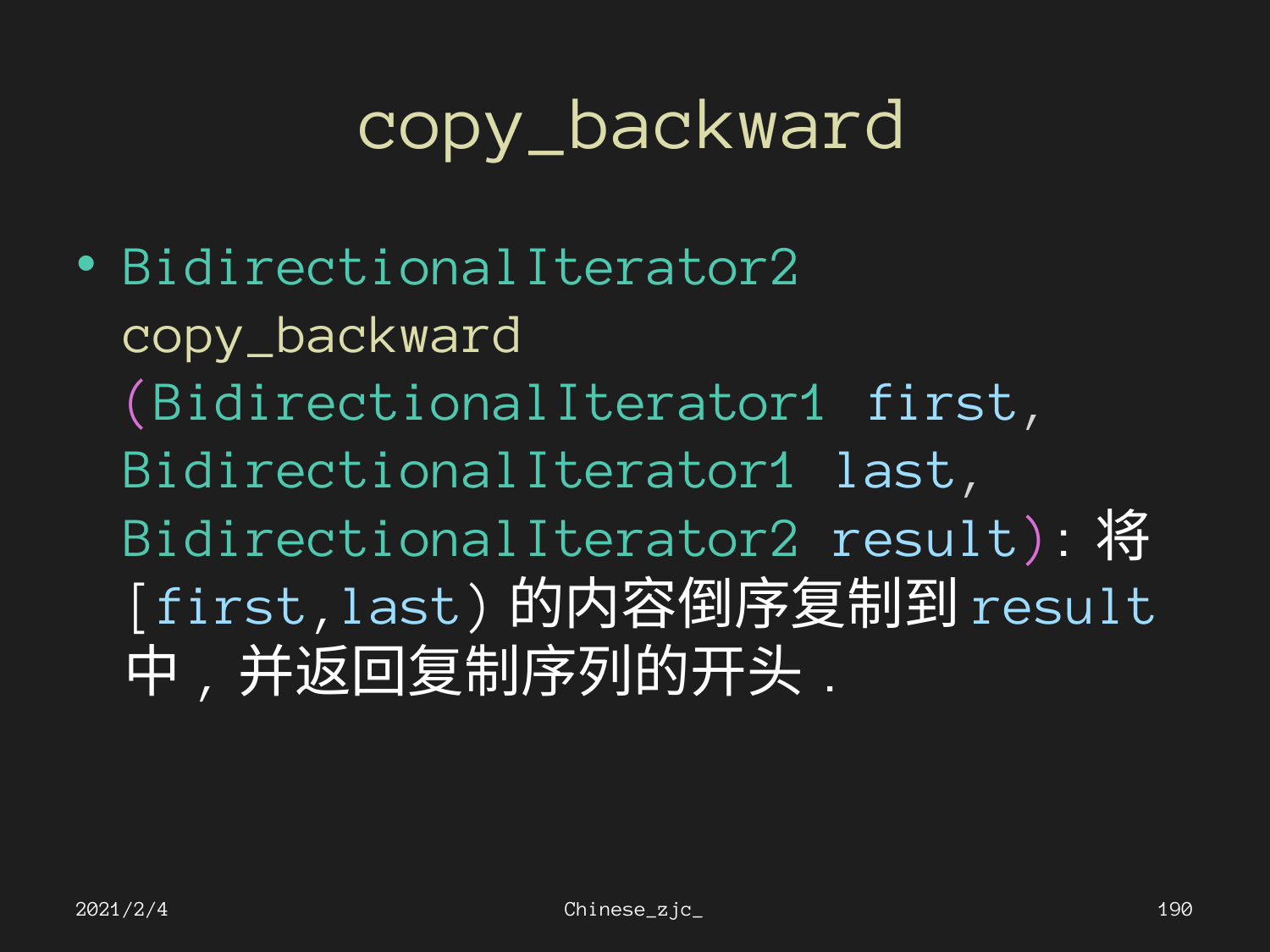

# copy_backward
BidirectionalIterator2 copy_backward (BidirectionalIterator1 first, BidirectionalIterator1 last, BidirectionalIterator2 result):将[first,last)的内容倒序复制到result中,并返回复制序列的开头.
2021/2/4
Chinese_zjc_
190